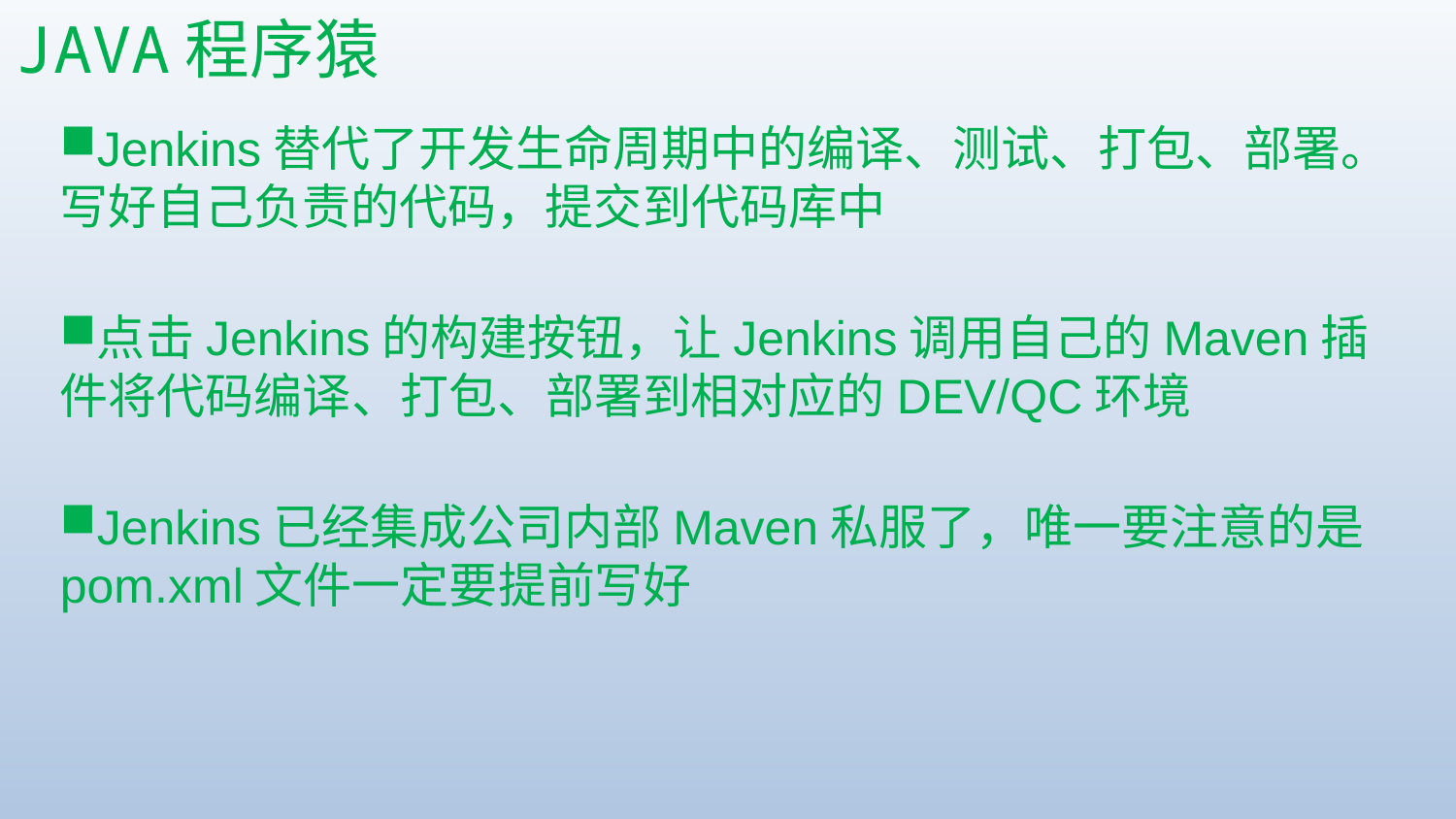

# JAVA程序猿
Jenkins替代了开发生命周期中的编译、测试、打包、部署。写好自己负责的代码，提交到代码库中

点击Jenkins的构建按钮，让Jenkins调用自己的Maven插件将代码编译、打包、部署到相对应的DEV/QC环境

Jenkins已经集成公司内部Maven私服了，唯一要注意的是pom.xml文件一定要提前写好